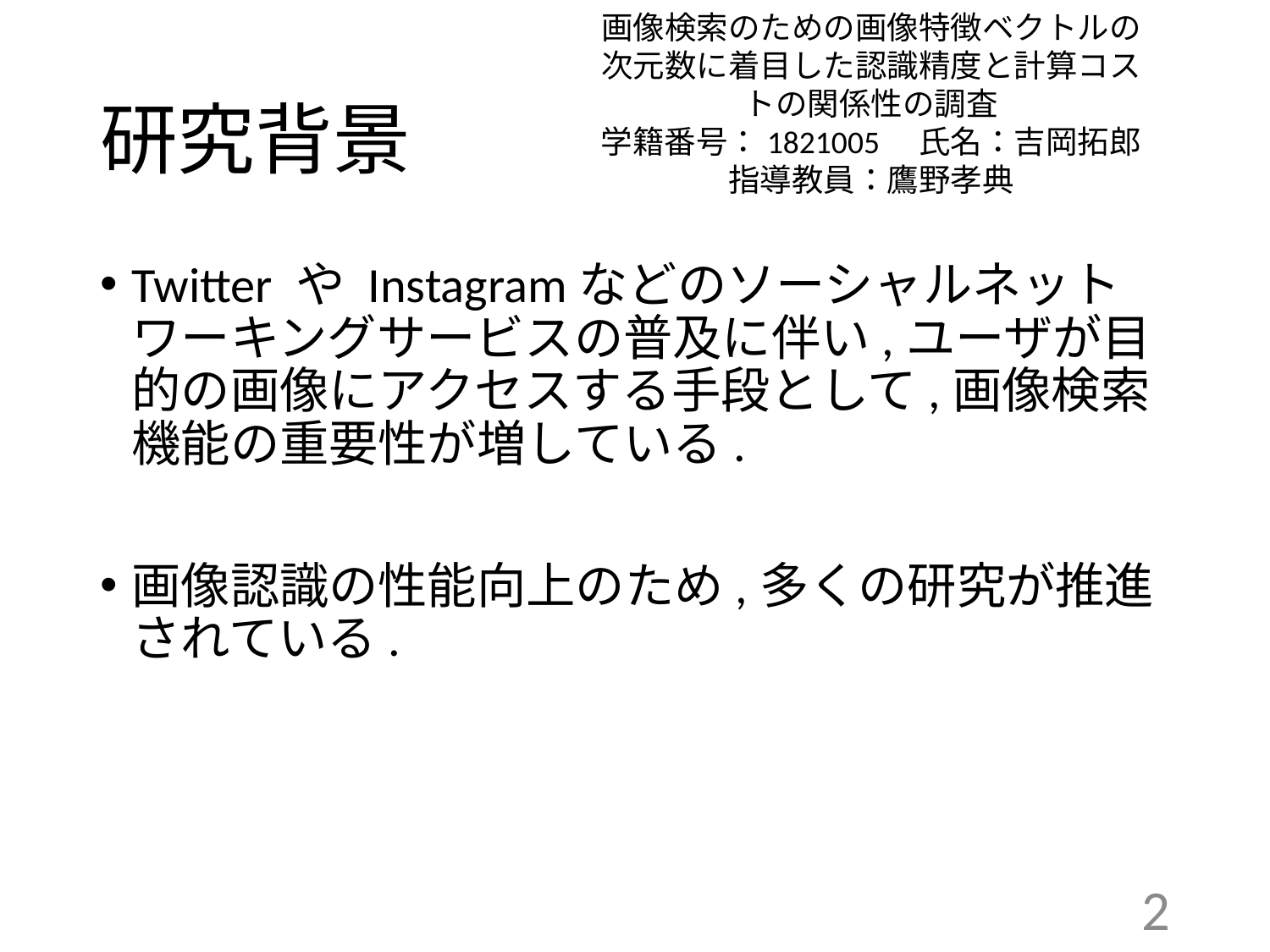

画像検索のための画像特徴ベクトルの次元数に着目した認識精度と計算コストの関係性の調査
学籍番号：1821005　氏名：吉岡拓郎
指導教員：鷹野孝典

# 研究背景
Twitter や Instagramなどのソーシャルネットワーキングサービスの普及に伴い,ユーザが目的の画像にアクセスする手段として,画像検索機能の重要性が増している.

画像認識の性能向上のため,多くの研究が推進されている.

2